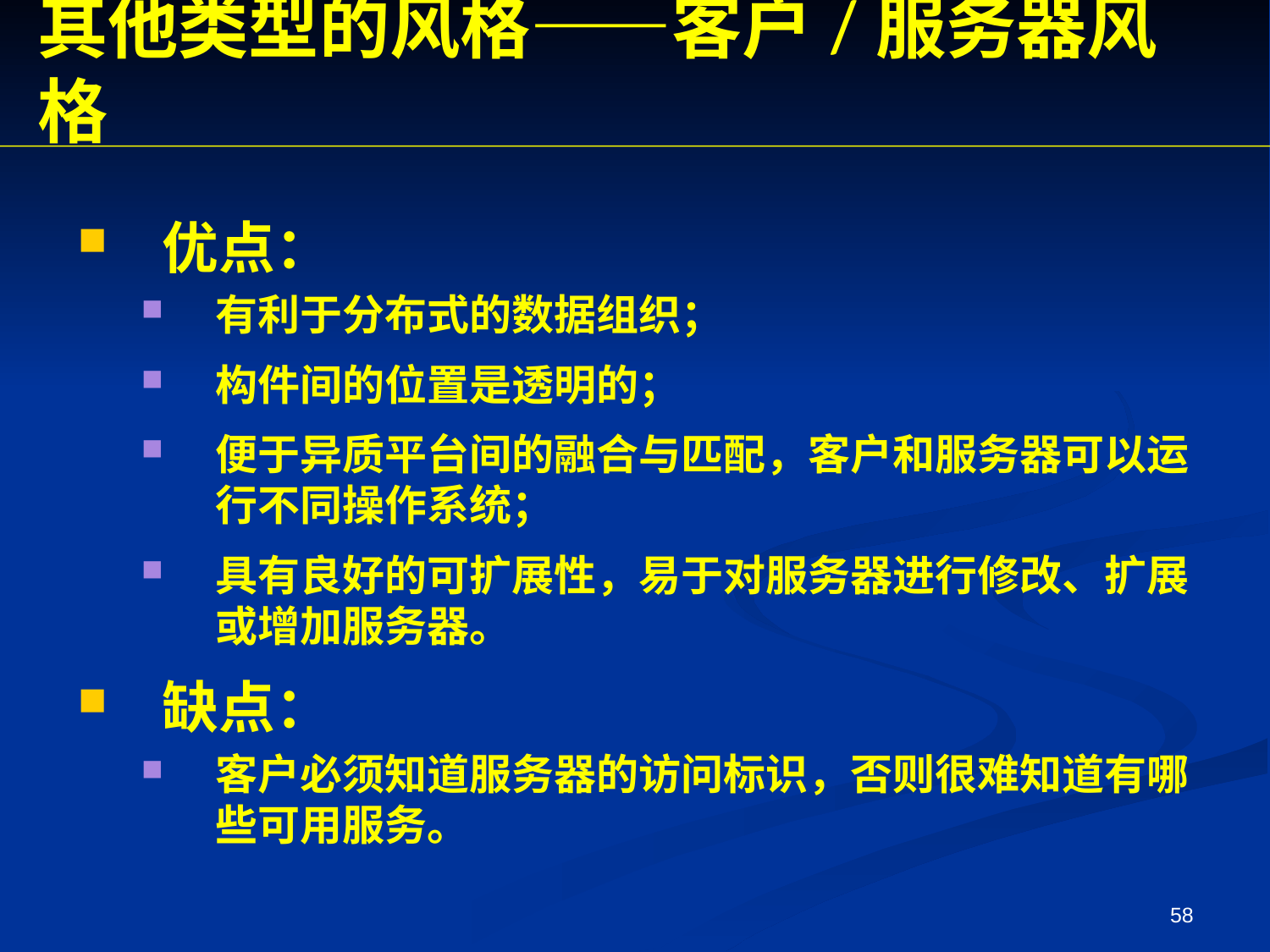

其他类型的风格——客户/服务器风格

优点：
有利于分布式的数据组织；
构件间的位置是透明的；
便于异质平台间的融合与匹配，客户和服务器可以运行不同操作系统；
具有良好的可扩展性，易于对服务器进行修改、扩展或增加服务器。
缺点：
客户必须知道服务器的访问标识，否则很难知道有哪些可用服务。
58